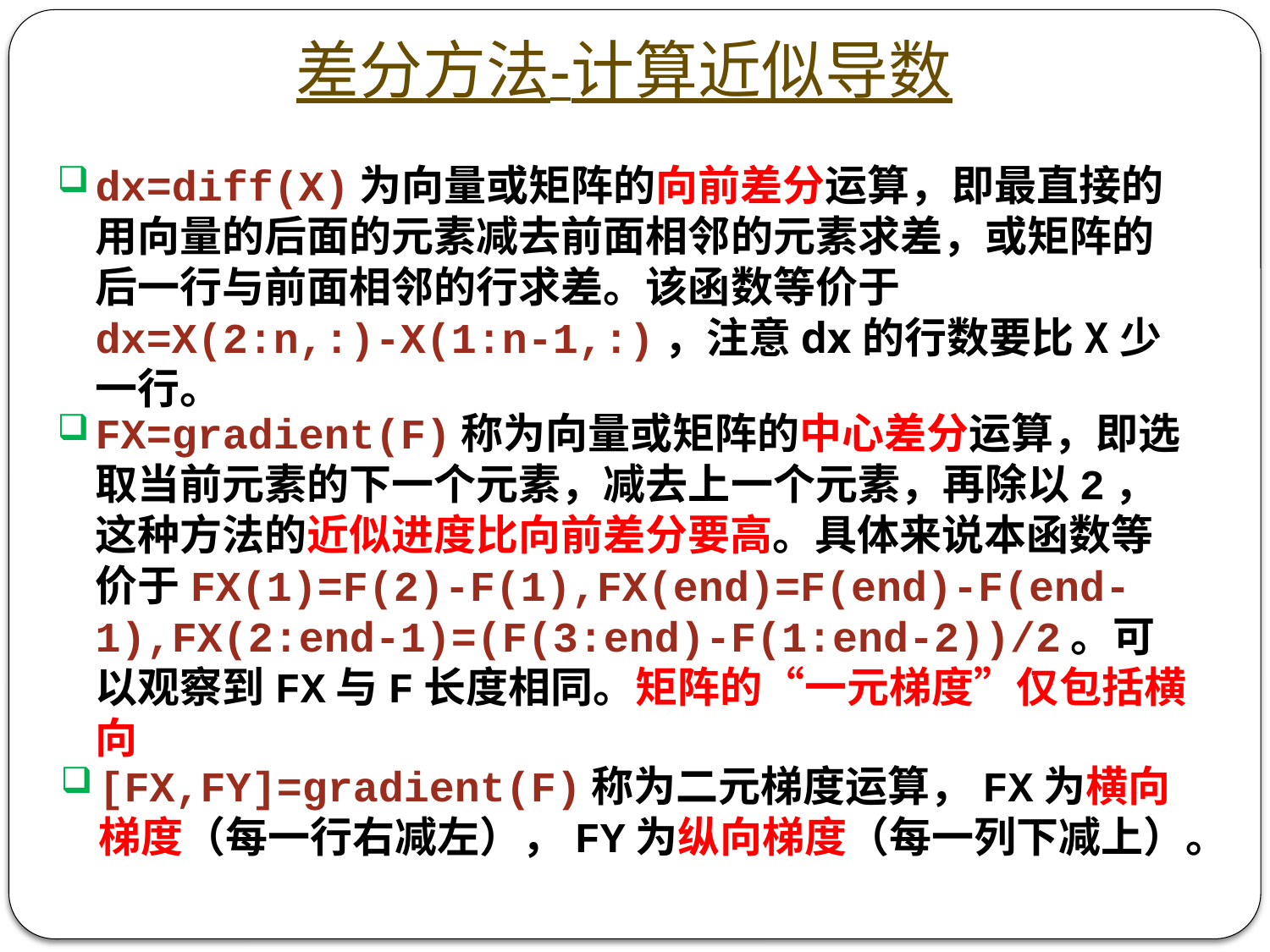

# 差分方法-计算近似导数
dx=diff(X)为向量或矩阵的向前差分运算，即最直接的用向量的后面的元素减去前面相邻的元素求差，或矩阵的后一行与前面相邻的行求差。该函数等价于dx=X(2:n,:)-X(1:n-1,:)，注意dx的行数要比X少一行。
FX=gradient(F)称为向量或矩阵的中心差分运算，即选取当前元素的下一个元素，减去上一个元素，再除以2，这种方法的近似进度比向前差分要高。具体来说本函数等价于FX(1)=F(2)-F(1),FX(end)=F(end)-F(end-1),FX(2:end-1)=(F(3:end)-F(1:end-2))/2。可以观察到FX与F长度相同。矩阵的“一元梯度”仅包括横向
[FX,FY]=gradient(F)称为二元梯度运算，FX为横向梯度（每一行右减左），FY为纵向梯度（每一列下减上）。